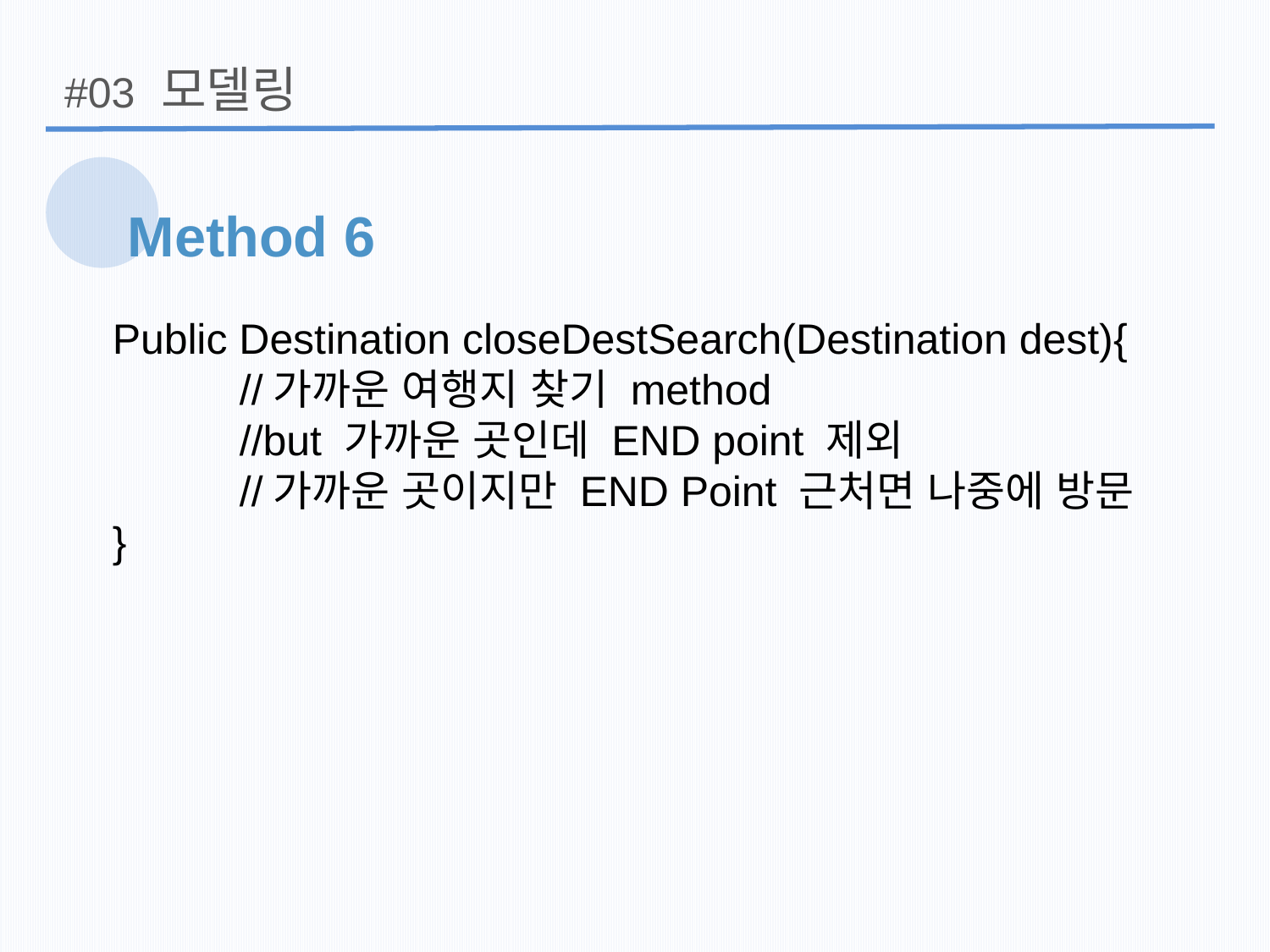

모델링
#03

Method 6
Public Destination closeDestSearch(Destination dest){
	//가까운 여행지 찾기 method
	//but 가까운 곳인데 END point 제외
	//가까운 곳이지만 END Point 근처면 나중에 방문
}